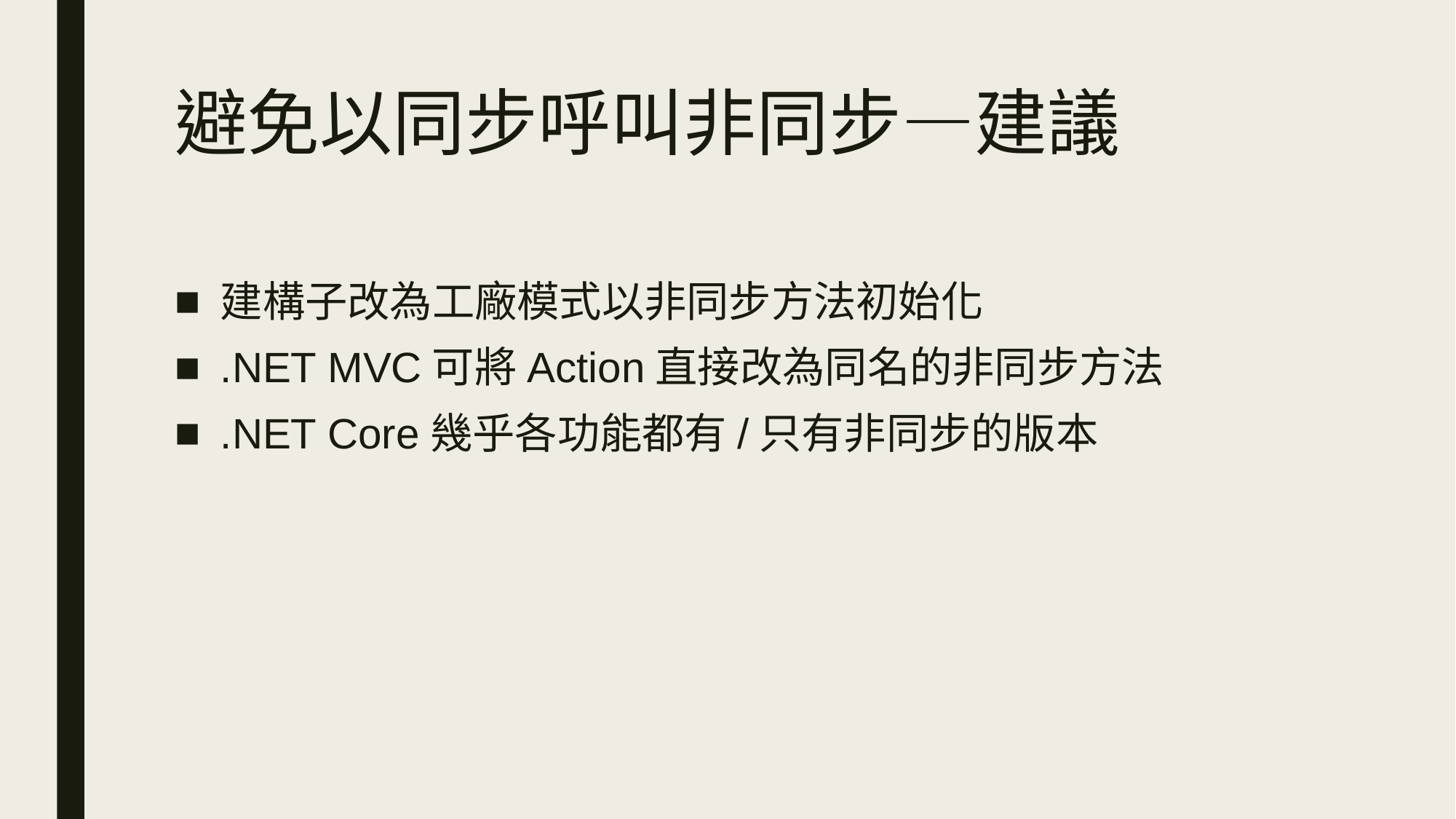

# 避免以同步呼叫非同步—建議
建構子改為工廠模式以非同步方法初始化
.NET MVC可將Action直接改為同名的非同步方法
.NET Core幾乎各功能都有/只有非同步的版本